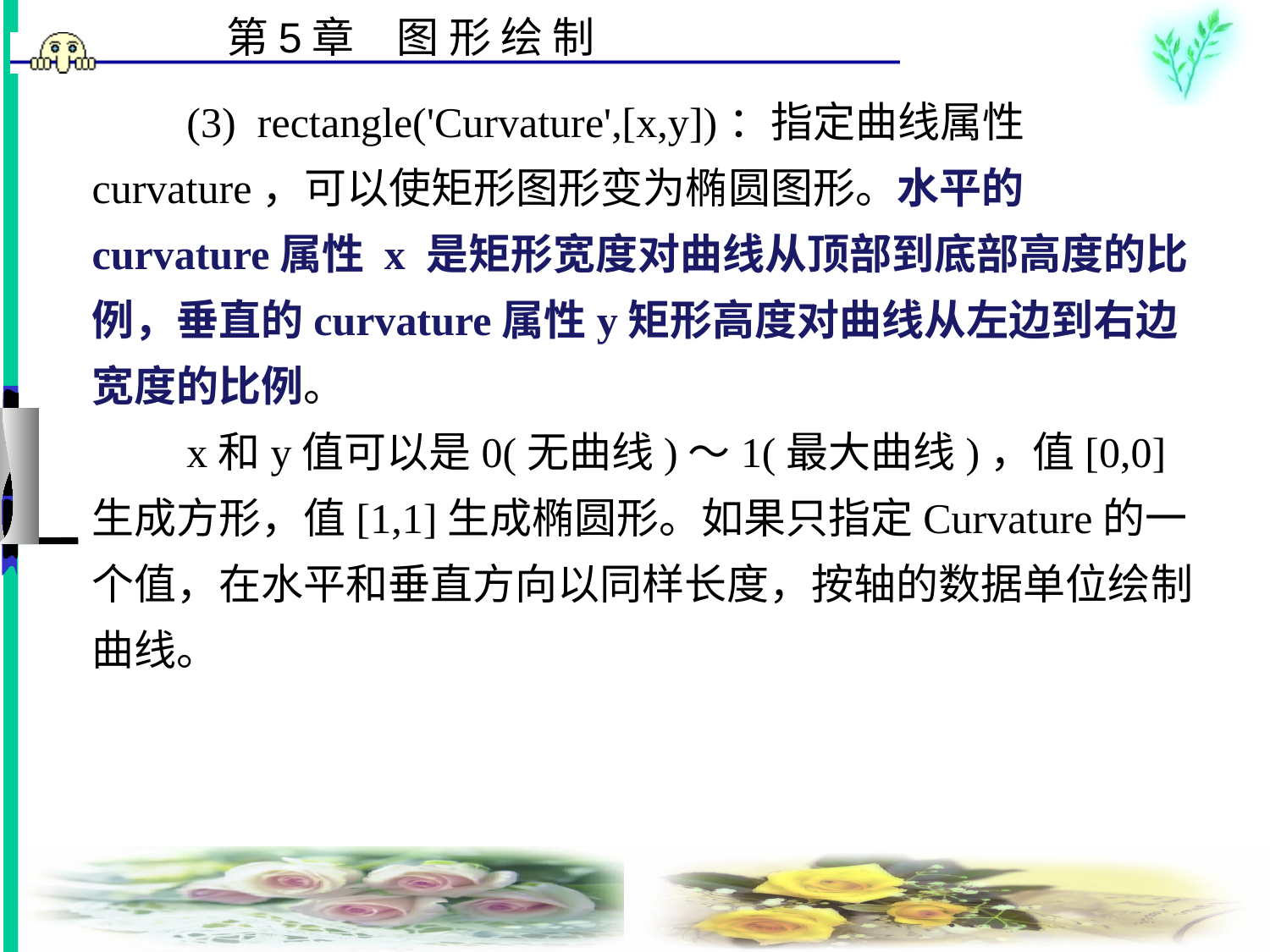

# (3)  rectangle('Curvature',[x,y])：指定曲线属性curvature，可以使矩形图形变为椭圆图形。水平的 curvature属性 x 是矩形宽度对曲线从顶部到底部高度的比例，垂直的curvature属性y矩形高度对曲线从左边到右边宽度的比例。 　　x和y值可以是0(无曲线)～1(最大曲线)，值[0,0] 生成方形，值[1,1]生成椭圆形。如果只指定Curvature的一个值，在水平和垂直方向以同样长度，按轴的数据单位绘制曲线。